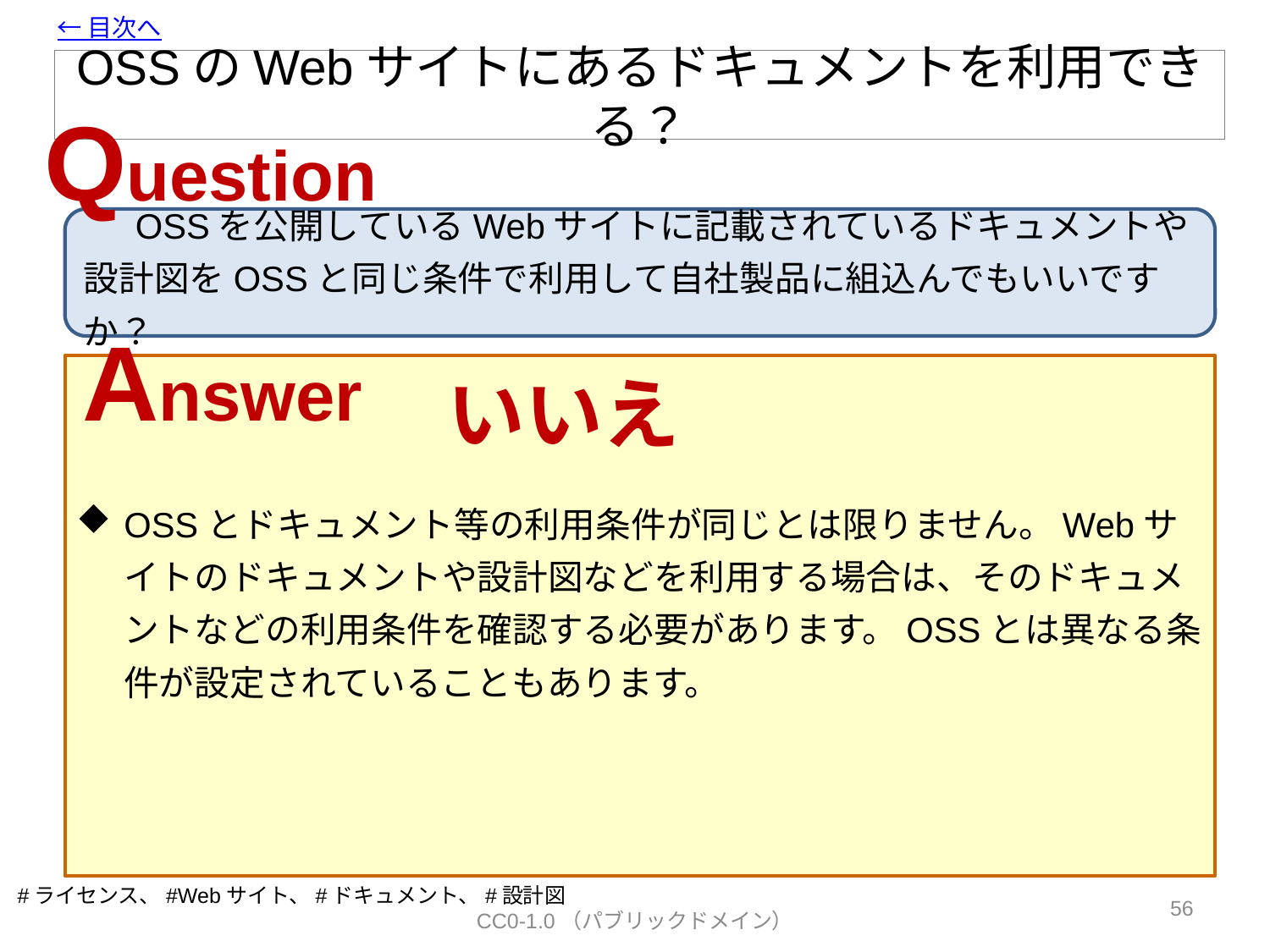

← 目次へ
# OSSのWebサイトにあるドキュメントを利用できる？
Question
　 OSSを公開しているWebサイトに記載されているドキュメントや設計図をOSSと同じ条件で利用して自社製品に組込んでもいいですか？
Answer

いいえ
OSSとドキュメント等の利用条件が同じとは限りません。Webサイトのドキュメントや設計図などを利用する場合は、そのドキュメントなどの利用条件を確認する必要があります。OSSとは異なる条件が設定されていることもあります。

#ライセンス、#Webサイト、#ドキュメント、#設計図
56
CC0-1.0（パブリックドメイン）